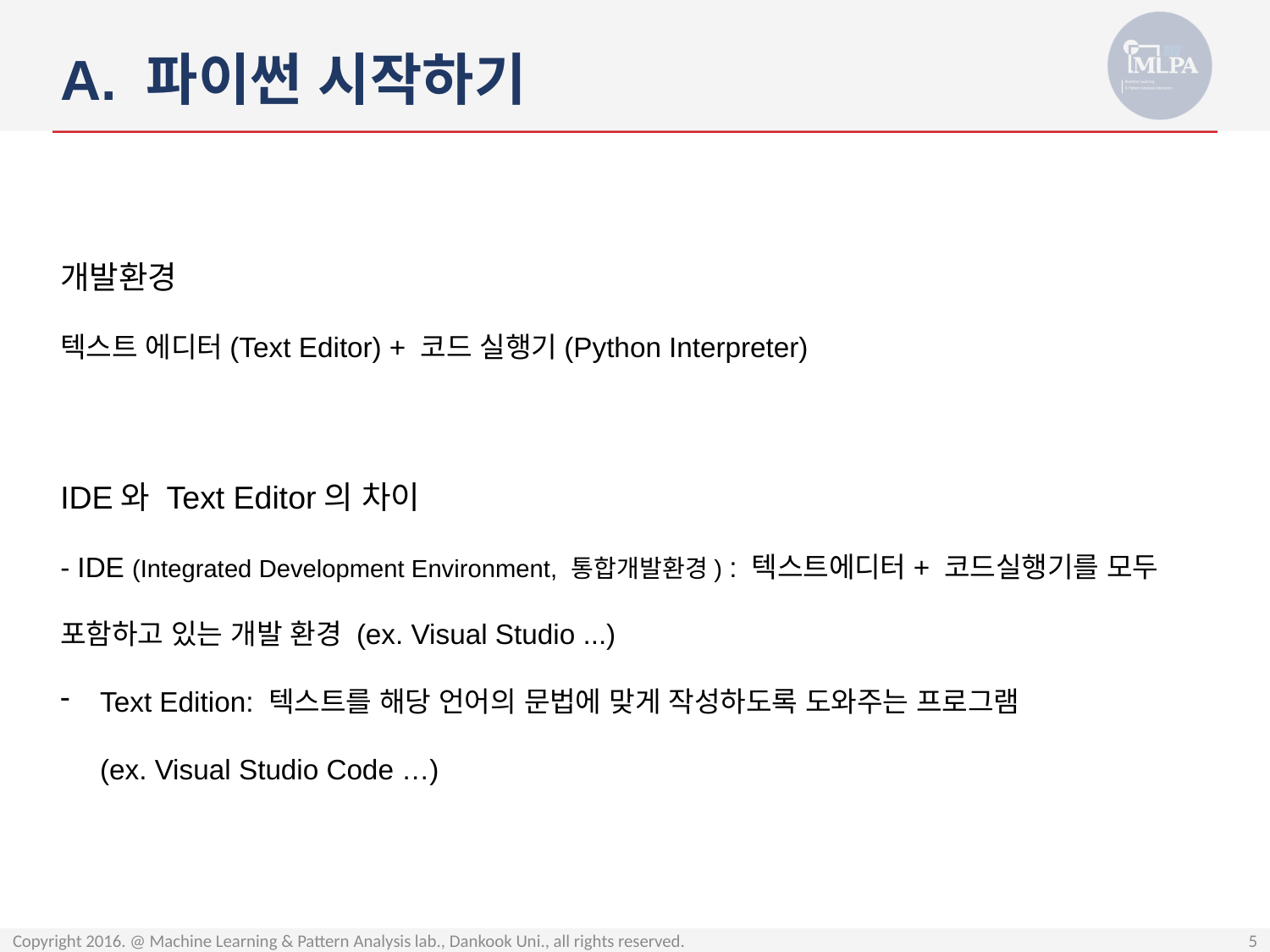

# A. 파이썬 시작하기
개발환경
텍스트 에디터(Text Editor) + 코드 실행기(Python Interpreter)

IDE와 Text Editor의 차이
- IDE (Integrated Development Environment, 통합개발환경) : 텍스트에디터+ 코드실행기를 모두 포함하고 있는 개발 환경 (ex. Visual Studio ...)
Text Edition: 텍스트를 해당 언어의 문법에 맞게 작성하도록 도와주는 프로그램
(ex. Visual Studio Code …)
5
Copyright 2016. @ Machine Learning & Pattern Analysis lab., Dankook Uni., all rights reserved.